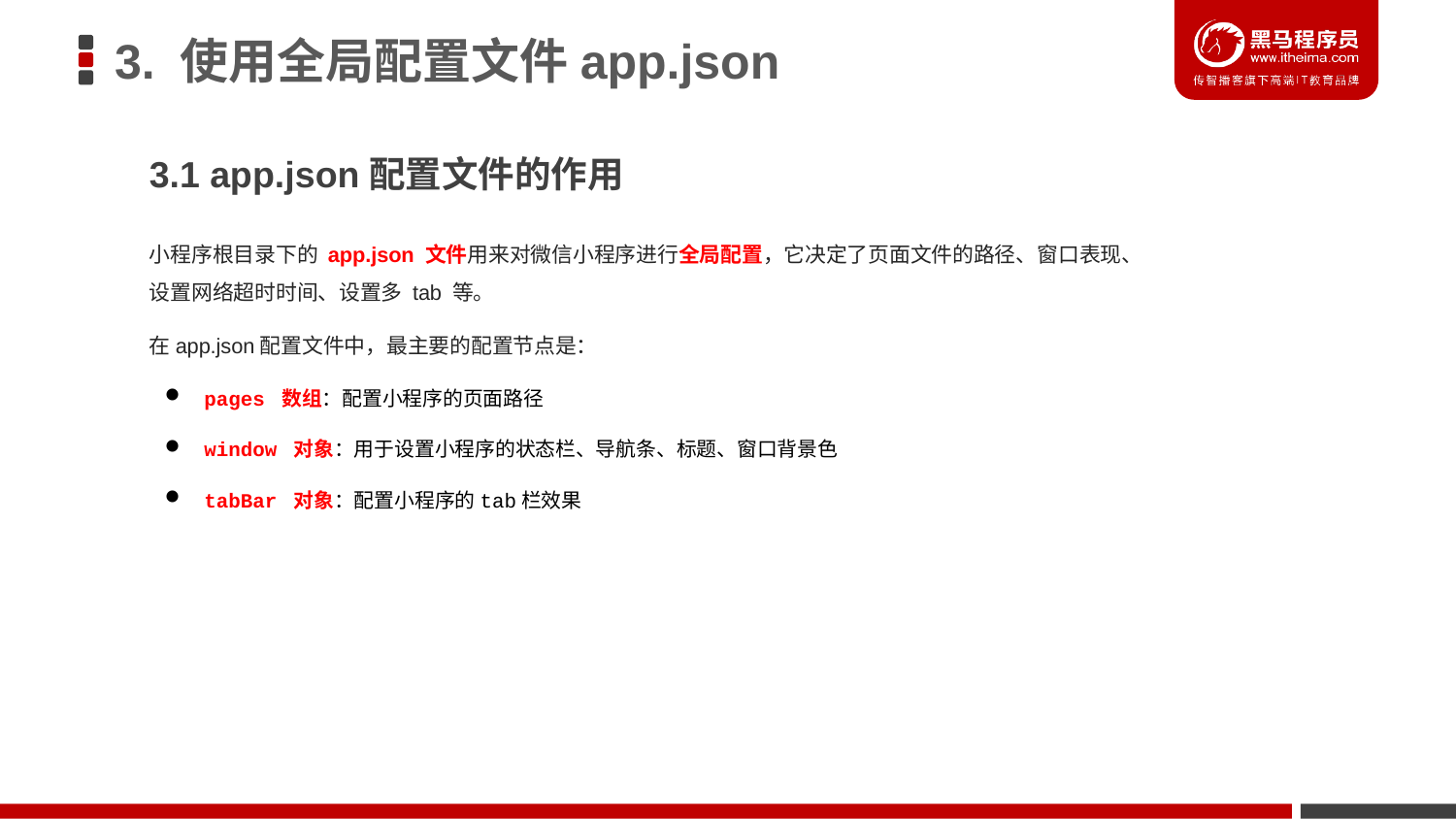

# 3. 使用全局配置文件app.json
3.1 app.json配置文件的作用
小程序根目录下的 app.json 文件用来对微信小程序进行全局配置，它决定了页面文件的路径、窗口表现、设置网络超时时间、设置多 tab 等。
在app.json配置文件中，最主要的配置节点是：
 pages 数组：配置小程序的页面路径
 window 对象：用于设置小程序的状态栏、导航条、标题、窗口背景色
 tabBar 对象：配置小程序的tab栏效果